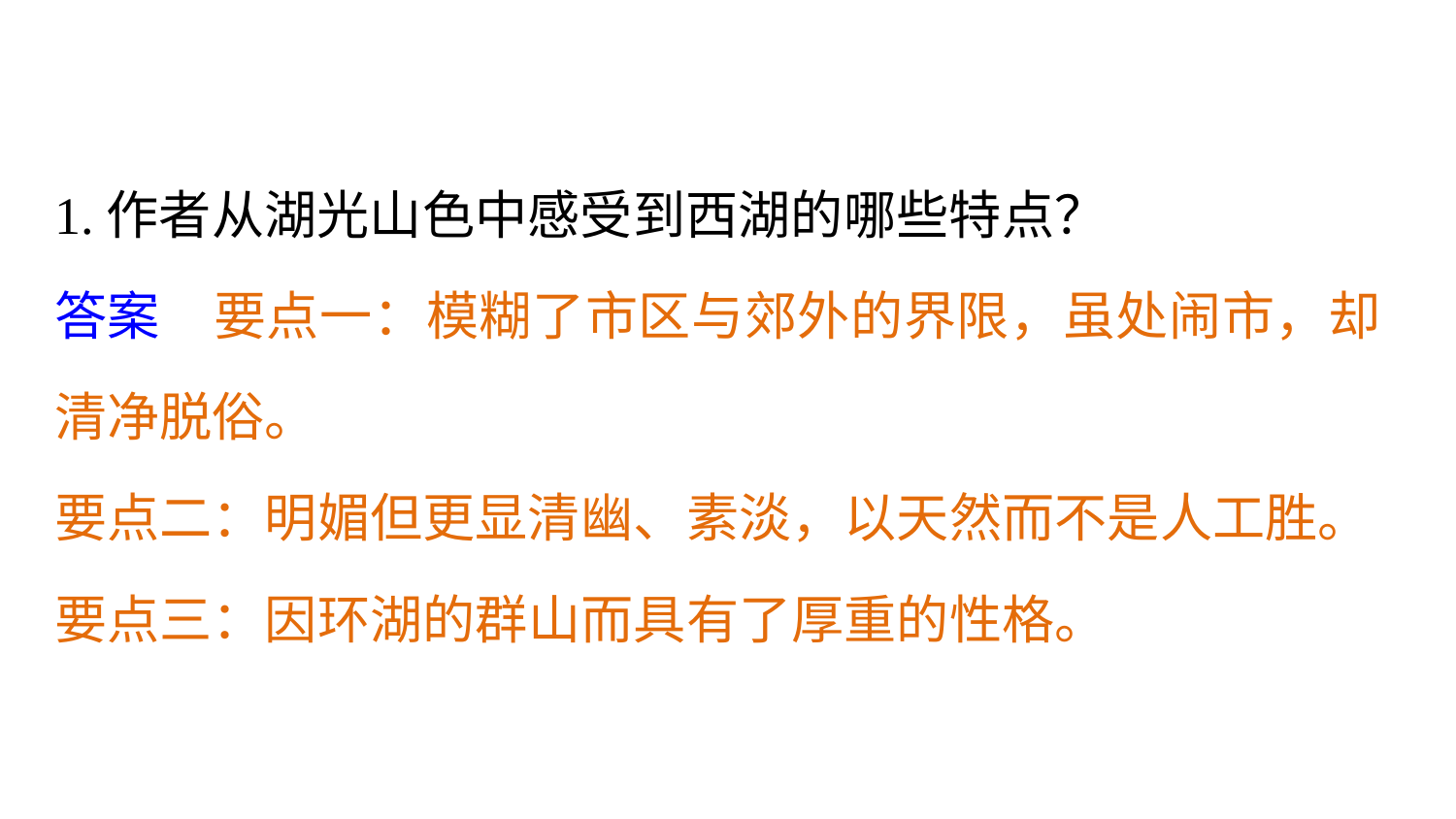

1.作者从湖光山色中感受到西湖的哪些特点？
答案　要点一：模糊了市区与郊外的界限，虽处闹市，却清净脱俗。
要点二：明媚但更显清幽、素淡，以天然而不是人工胜。
要点三：因环湖的群山而具有了厚重的性格。